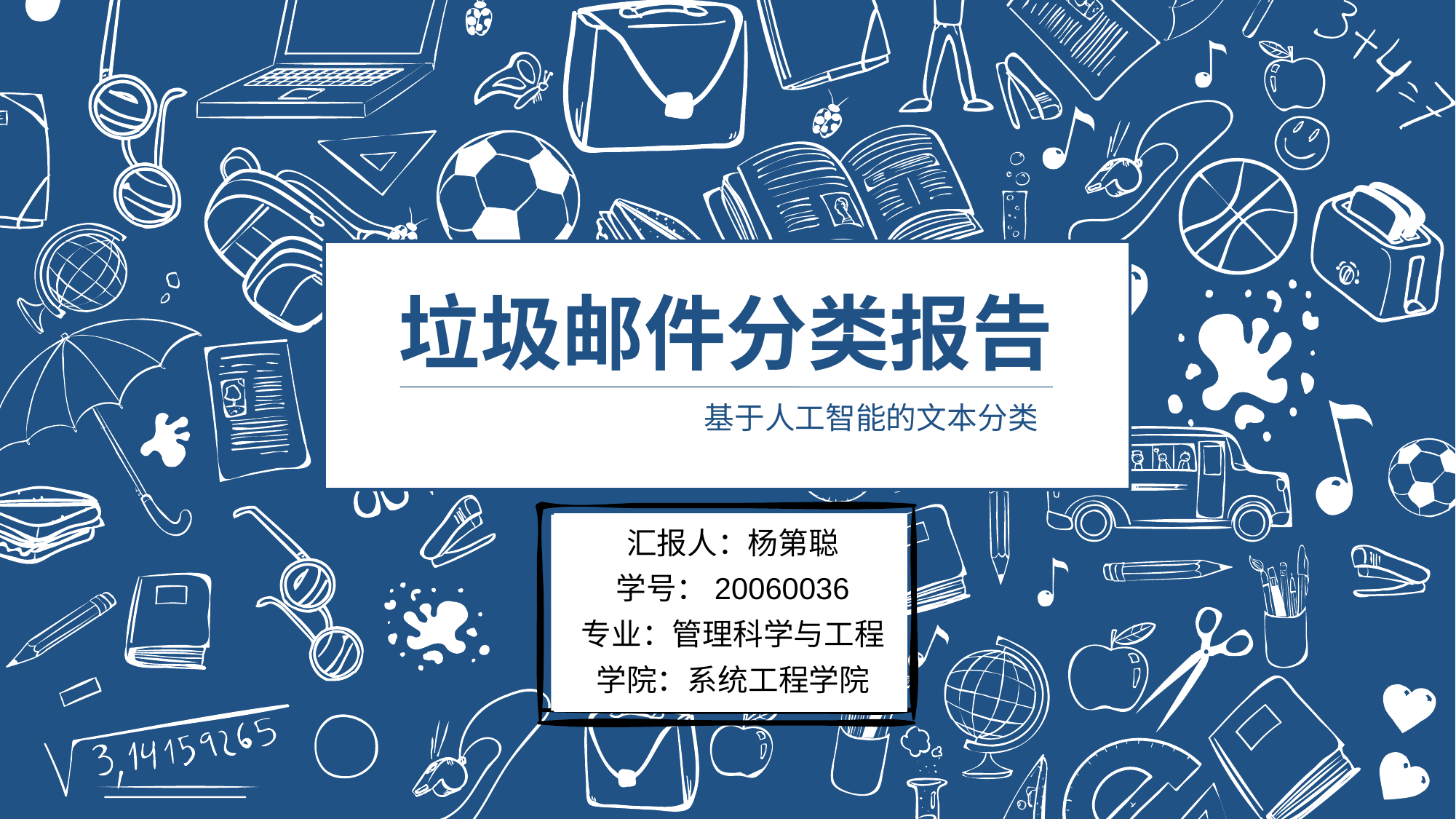

垃圾邮件分类报告

基于人工智能的文本分类

汇报人：杨第聪
学号：20060036
专业：管理科学与工程
学院：系统工程学院